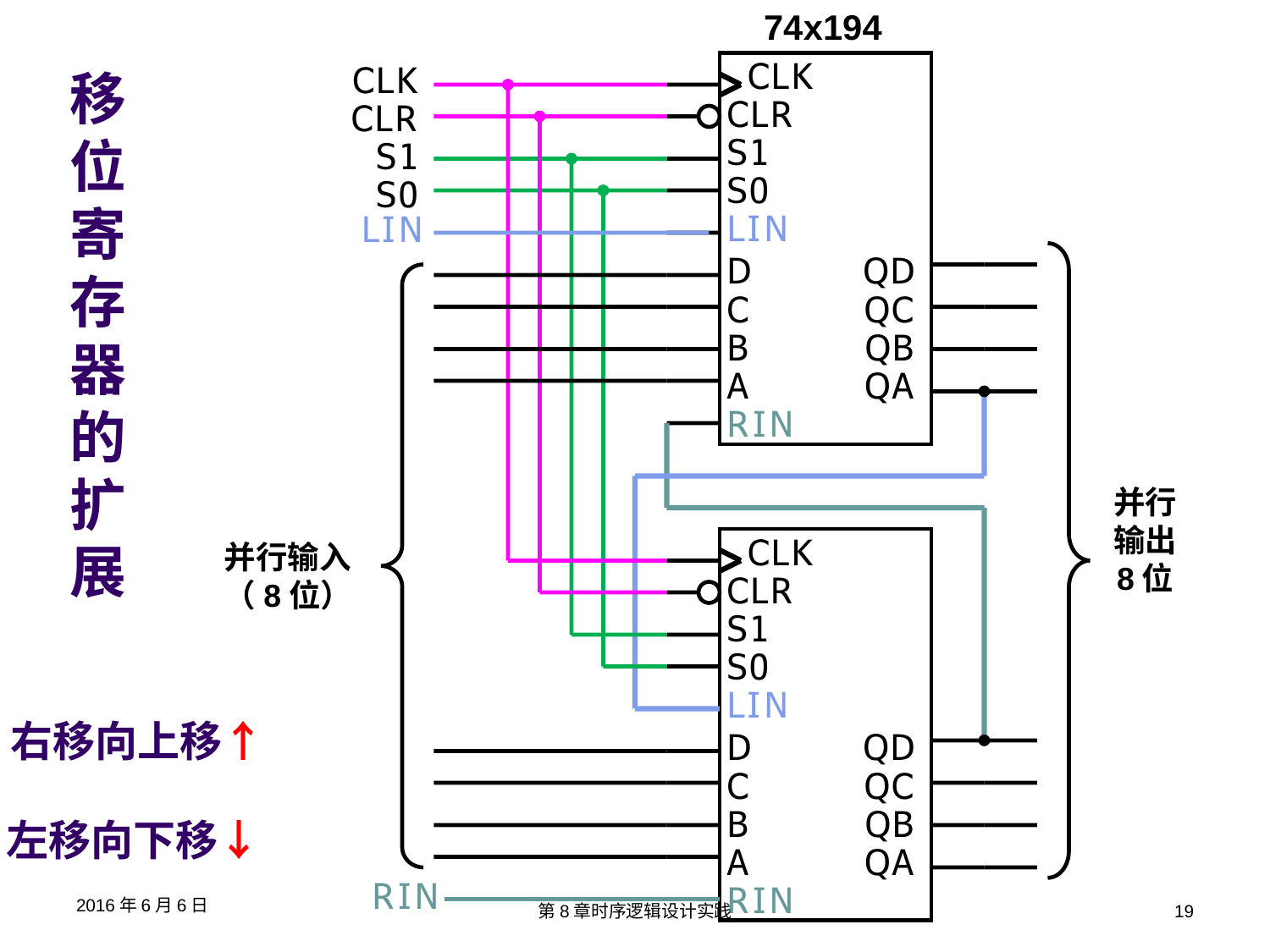

74x194
  CLK
CLR
S1
S0
LIN
D           QD
C           QC
B           QB
A           QA
RIN

移
位
寄
存
器
的
扩
展
CLK
CLR
S1
S0

LIN

并行
输出
8位

并行输入
（8位）

  CLK
CLR
S1
S0
LIN
D           QD
C           QC
B           QB
A           QA
RIN

右移向上移↑
左移向下移↓
RIN

2016年6月6日
第8章时序逻辑设计实践
19